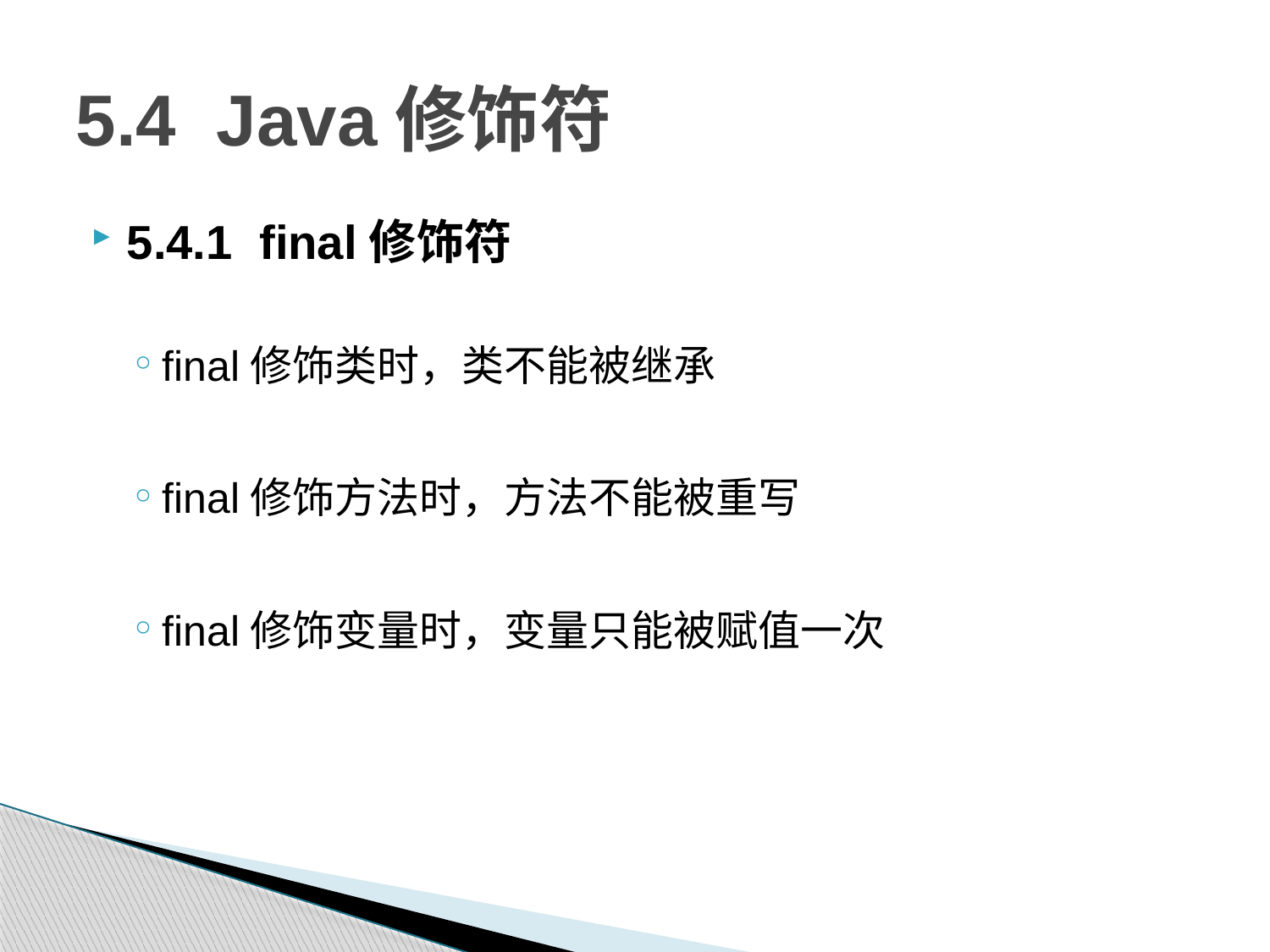

# 5.4  Java修饰符
5.4.1  final修饰符

final修饰类时，类不能被继承

final修饰方法时，方法不能被重写

final修饰变量时，变量只能被赋值一次